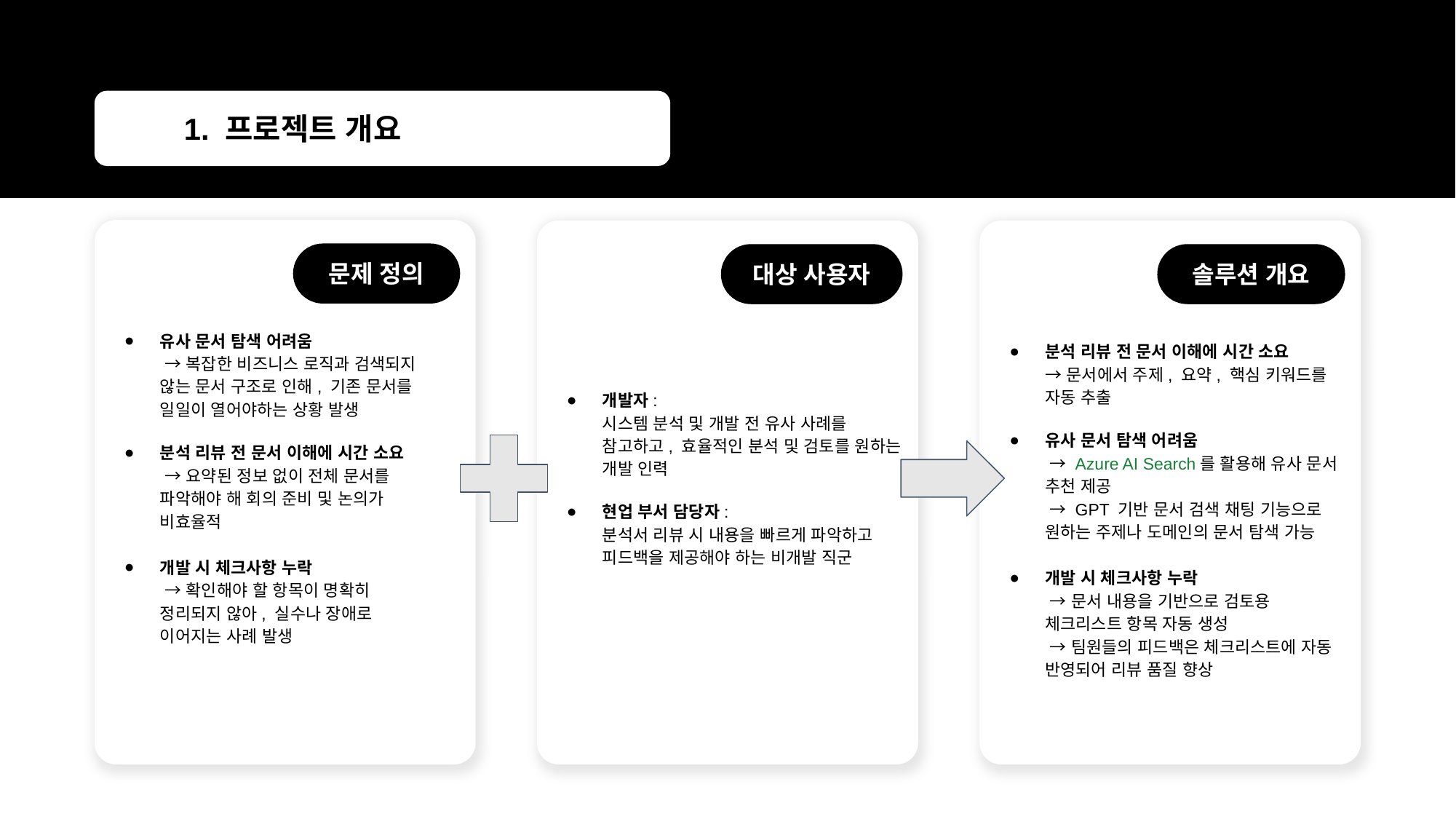

1. 프로젝트 개요

문제 정의
유사 문서 탐색 어려움
 → 복잡한 비즈니스 로직과 검색되지 않는 문서 구조로 인해, 기존 문서를 일일이 열어야하는 상황 발생
분석 리뷰 전 문서 이해에 시간 소요
 → 요약된 정보 없이 전체 문서를 파악해야 해 회의 준비 및 논의가 비효율적
개발 시 체크사항 누락
 → 확인해야 할 항목이 명확히 정리되지 않아, 실수나 장애로 이어지는 사례 발생

대상 사용자
개발자:
시스템 분석 및 개발 전 유사 사례를 참고하고, 효율적인 분석 및 검토를 원하는 개발 인력
현업 부서 담당자:
분석서 리뷰 시 내용을 빠르게 파악하고 피드백을 제공해야 하는 비개발 직군

솔루션 개요
분석 리뷰 전 문서 이해에 시간 소요
→ 문서에서 주제, 요약, 핵심 키워드를 자동 추출
유사 문서 탐색 어려움
 → Azure AI Search를 활용해 유사 문서 추천 제공
 → GPT 기반 문서 검색 채팅 기능으로 원하는 주제나 도메인의 문서 탐색 가능
개발 시 체크사항 누락
 → 문서 내용을 기반으로 검토용 체크리스트 항목 자동 생성
 → 팀원들의 피드백은 체크리스트에 자동 반영되어 리뷰 품질 향상